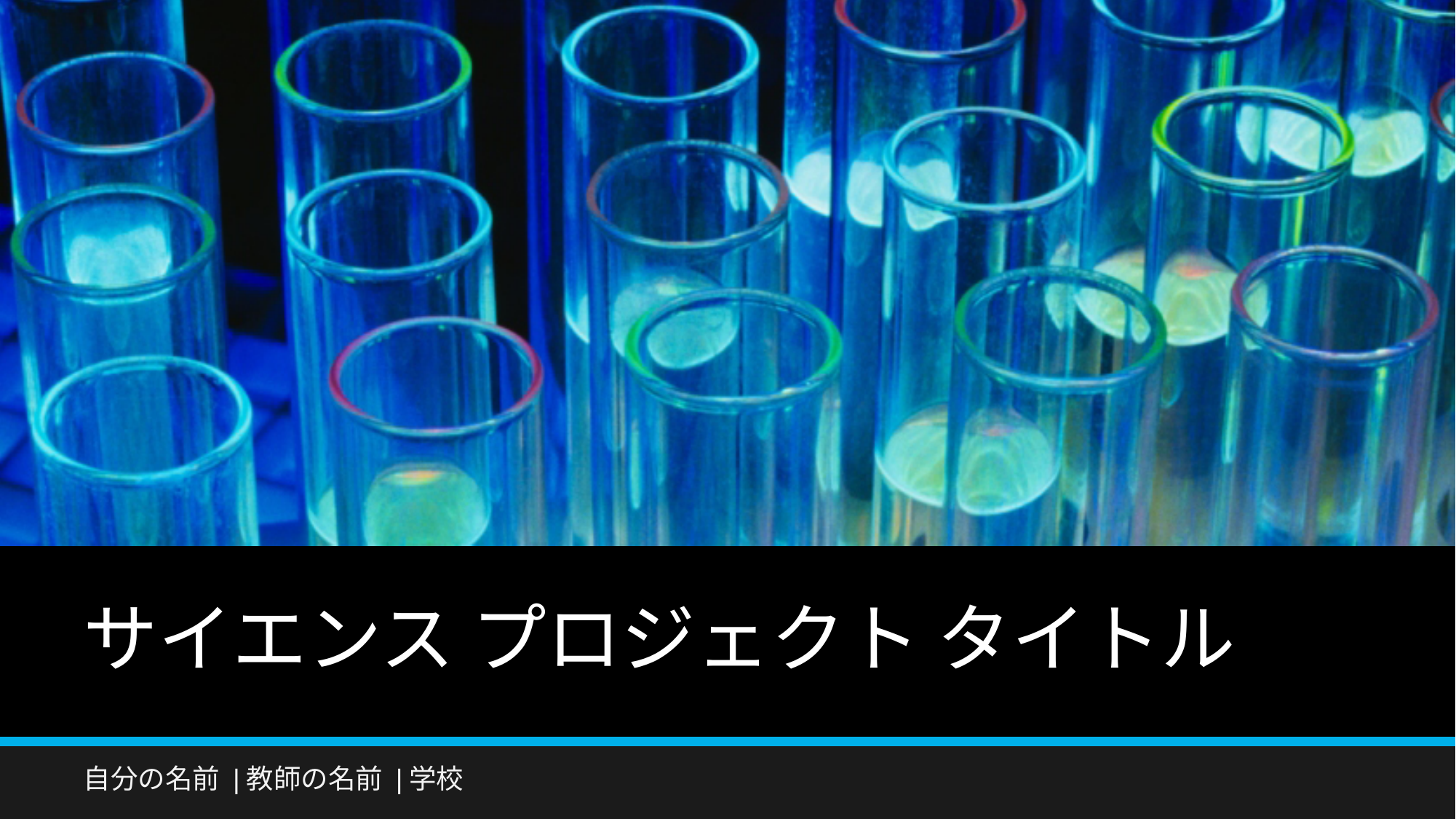

# サイエンス プロジェクト タイトル
自分の名前 |教師の名前 |学校